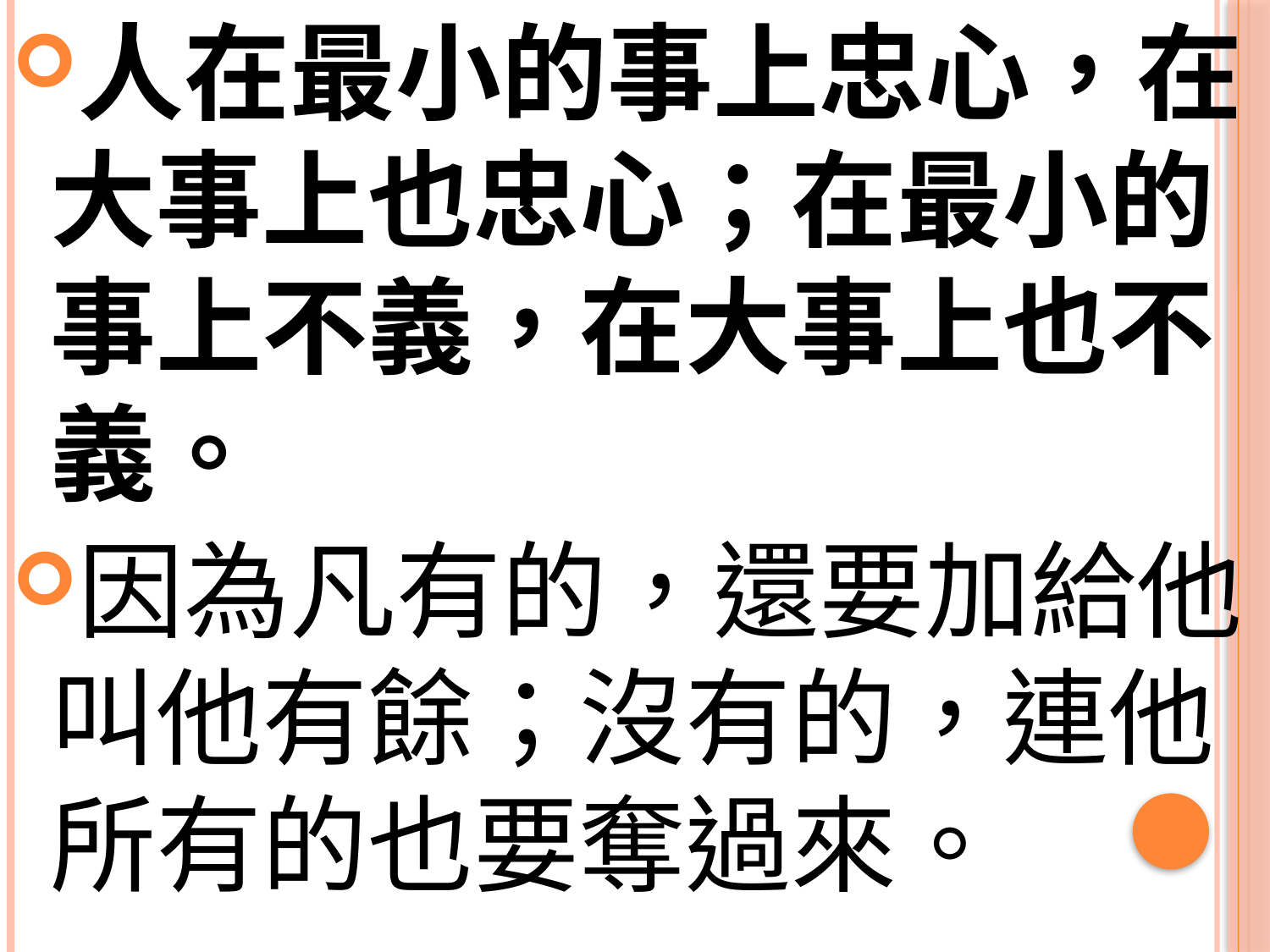

人在最小的事上忠心，在大事上也忠心；在最小的事上不義，在大事上也不義。
因為凡有的，還要加給他，叫他有餘；沒有的，連他所有的也要奪過來。